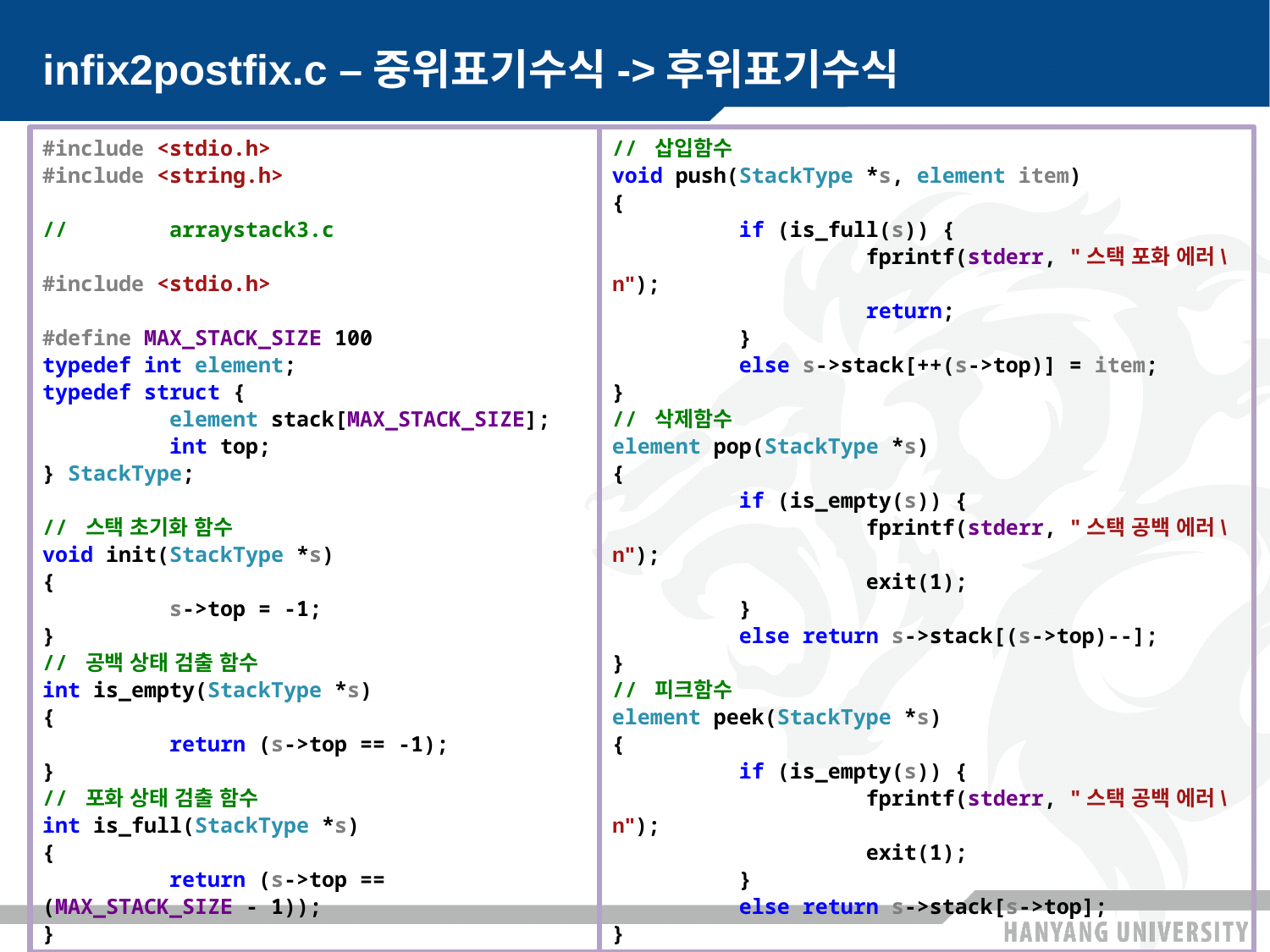

# infix2postfix.c –중위표기수식->후위표기수식
#include <stdio.h>
#include <string.h>

//	arraystack3.c

#include <stdio.h>

#define MAX_STACK_SIZE 100
typedef int element;
typedef struct {
	element stack[MAX_STACK_SIZE];
	int top;
} StackType;

// 스택 초기화 함수
void init(StackType *s)
{
	s->top = -1;
}
// 공백 상태 검출 함수
int is_empty(StackType *s)
{
	return (s->top == -1);
}
// 포화 상태 검출 함수
int is_full(StackType *s)
{
	return (s->top == (MAX_STACK_SIZE - 1));
}
// 삽입함수
void push(StackType *s, element item)
{
	if (is_full(s)) {
		fprintf(stderr, "스택 포화 에러\n");
		return;
	}
	else s->stack[++(s->top)] = item;
}
// 삭제함수
element pop(StackType *s)
{
	if (is_empty(s)) {
		fprintf(stderr, "스택 공백 에러\n");
		exit(1);
	}
	else return s->stack[(s->top)--];
}
// 피크함수
element peek(StackType *s)
{
	if (is_empty(s)) {
		fprintf(stderr, "스택 공백 에러\n");
		exit(1);
	}
	else return s->stack[s->top];
}